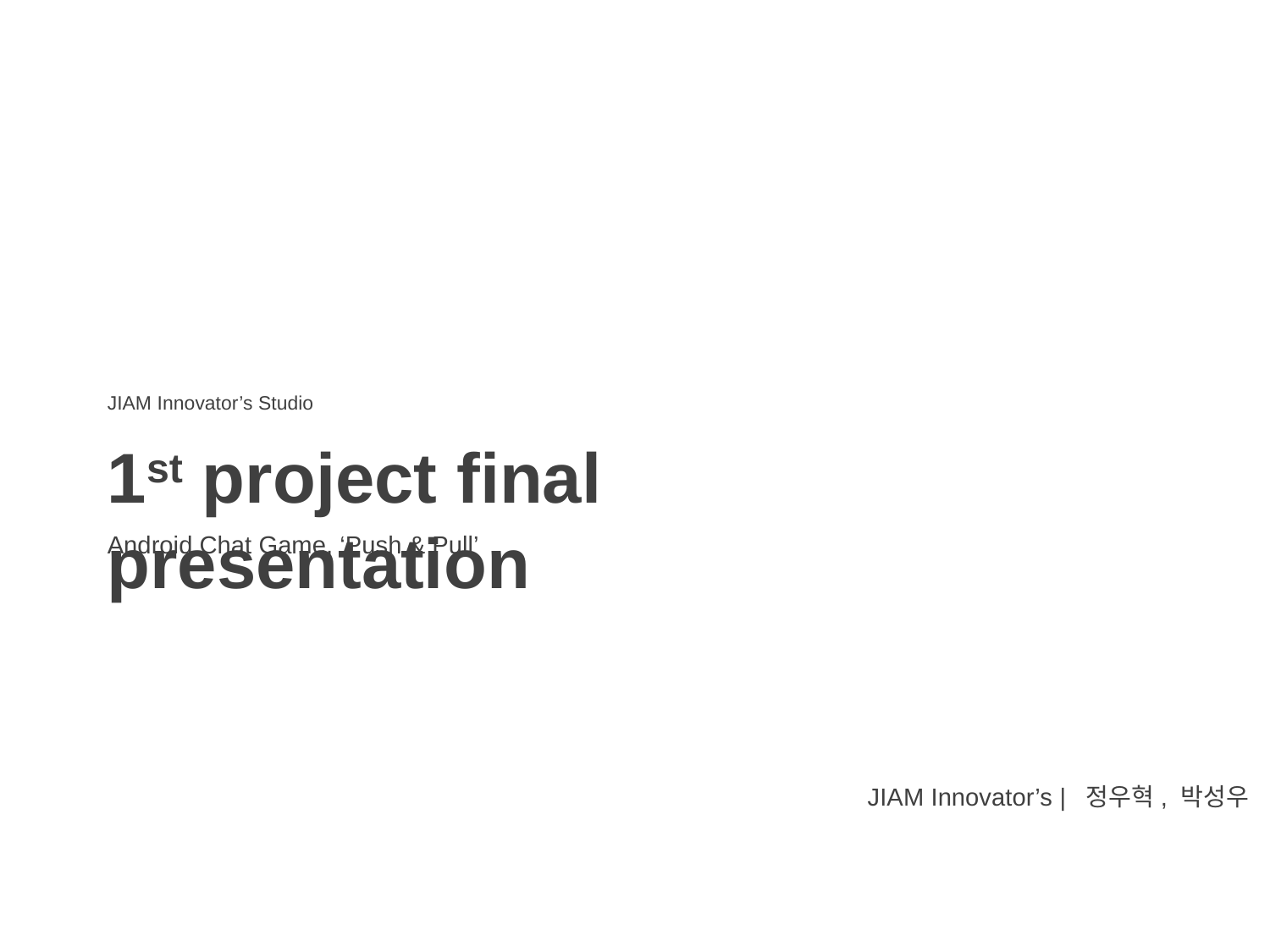

JIAM Innovator’s Studio
1st project final presentation
Android Chat Game, ‘Push & Pull’
JIAM Innovator’s |  정우혁, 박성우